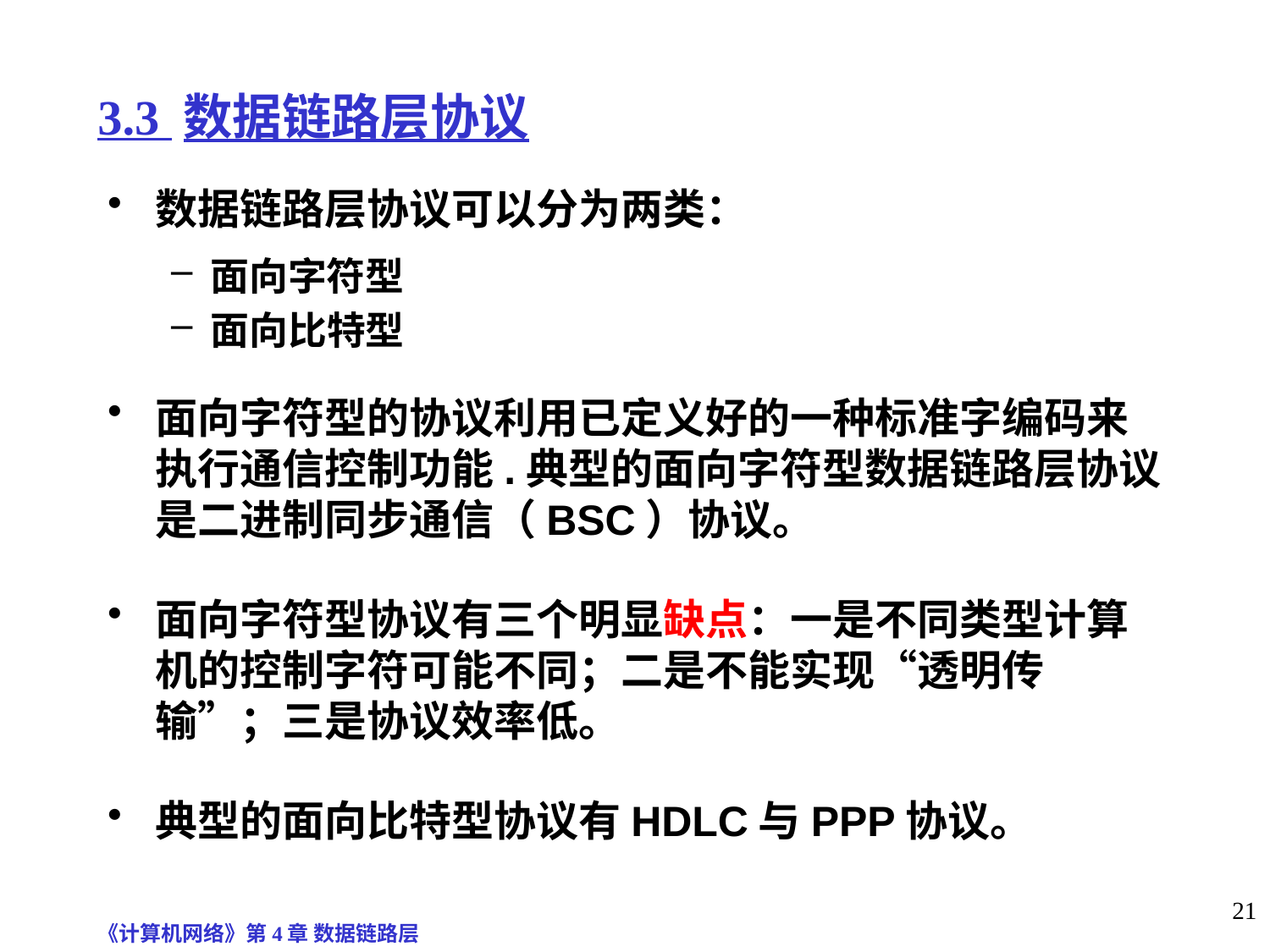

# 3.3 数据链路层协议
数据链路层协议可以分为两类：
面向字符型
面向比特型

面向字符型的协议利用已定义好的一种标准字编码来执行通信控制功能.典型的面向字符型数据链路层协议是二进制同步通信（BSC）协议。

面向字符型协议有三个明显缺点：一是不同类型计算机的控制字符可能不同；二是不能实现“透明传输”；三是协议效率低。

典型的面向比特型协议有HDLC与PPP协议。

《计算机网络》第4章 数据链路层
21